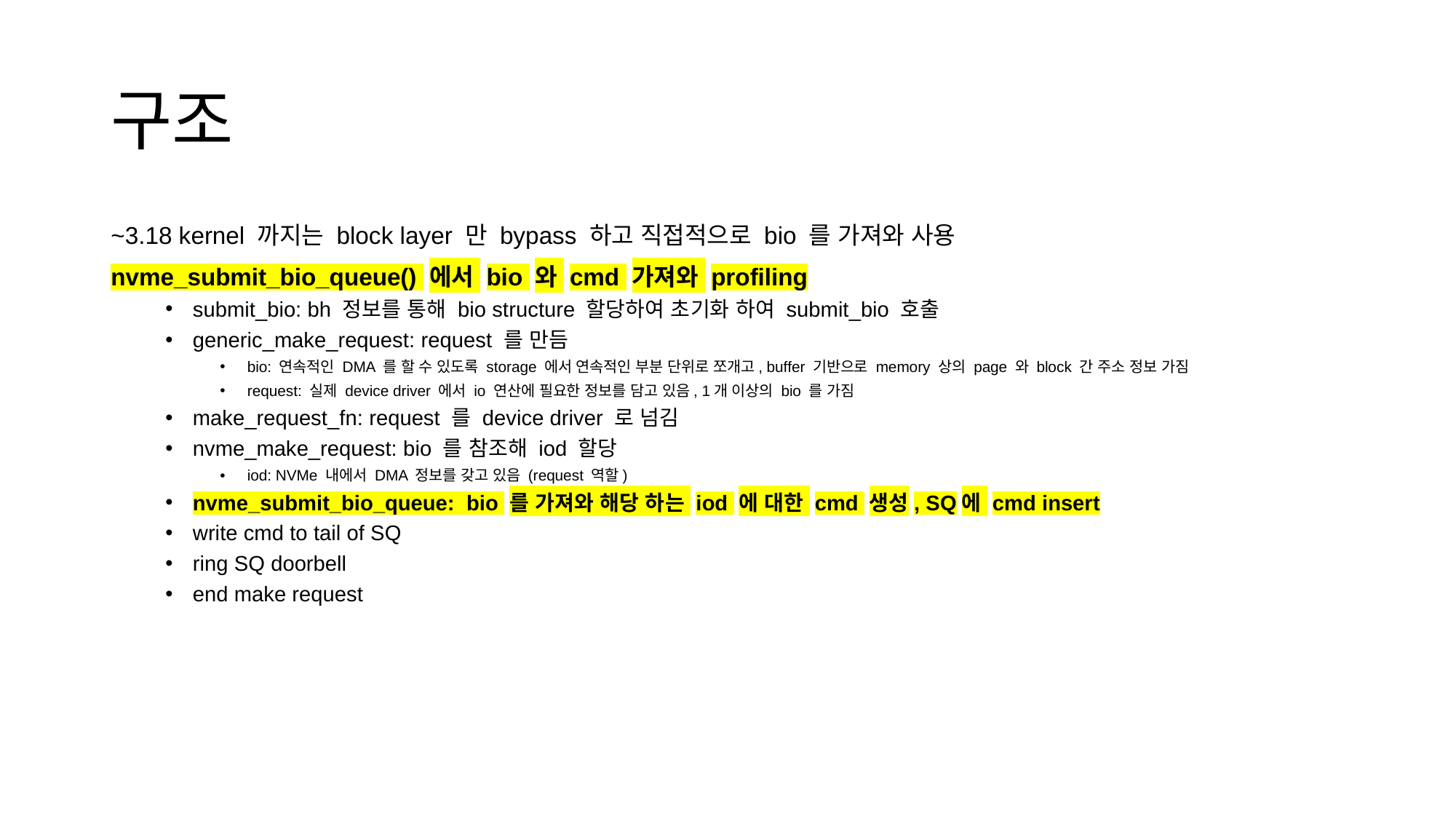

# 구조
~3.18 kernel 까지는 block layer 만 bypass 하고 직접적으로 bio 를 가져와 사용
nvme_submit_bio_queue() 에서 bio 와 cmd 가져와 profiling
submit_bio: bh 정보를 통해 bio structure 할당하여 초기화 하여 submit_bio 호출
generic_make_request: request 를 만듬
bio: 연속적인 DMA 를 할 수 있도록 storage 에서 연속적인 부분 단위로 쪼개고, buffer 기반으로 memory 상의 page 와 block 간 주소 정보 가짐
request: 실제 device driver 에서 io 연산에 필요한 정보를 담고 있음, 1개 이상의 bio 를 가짐
make_request_fn: request 를 device driver 로 넘김
nvme_make_request: bio 를 참조해 iod 할당
iod: NVMe 내에서 DMA 정보를 갖고 있음 (request 역할)
nvme_submit_bio_queue:  bio 를 가져와 해당 하는 iod 에 대한 cmd 생성, SQ에 cmd insert
write cmd to tail of SQ
ring SQ doorbell
end make request